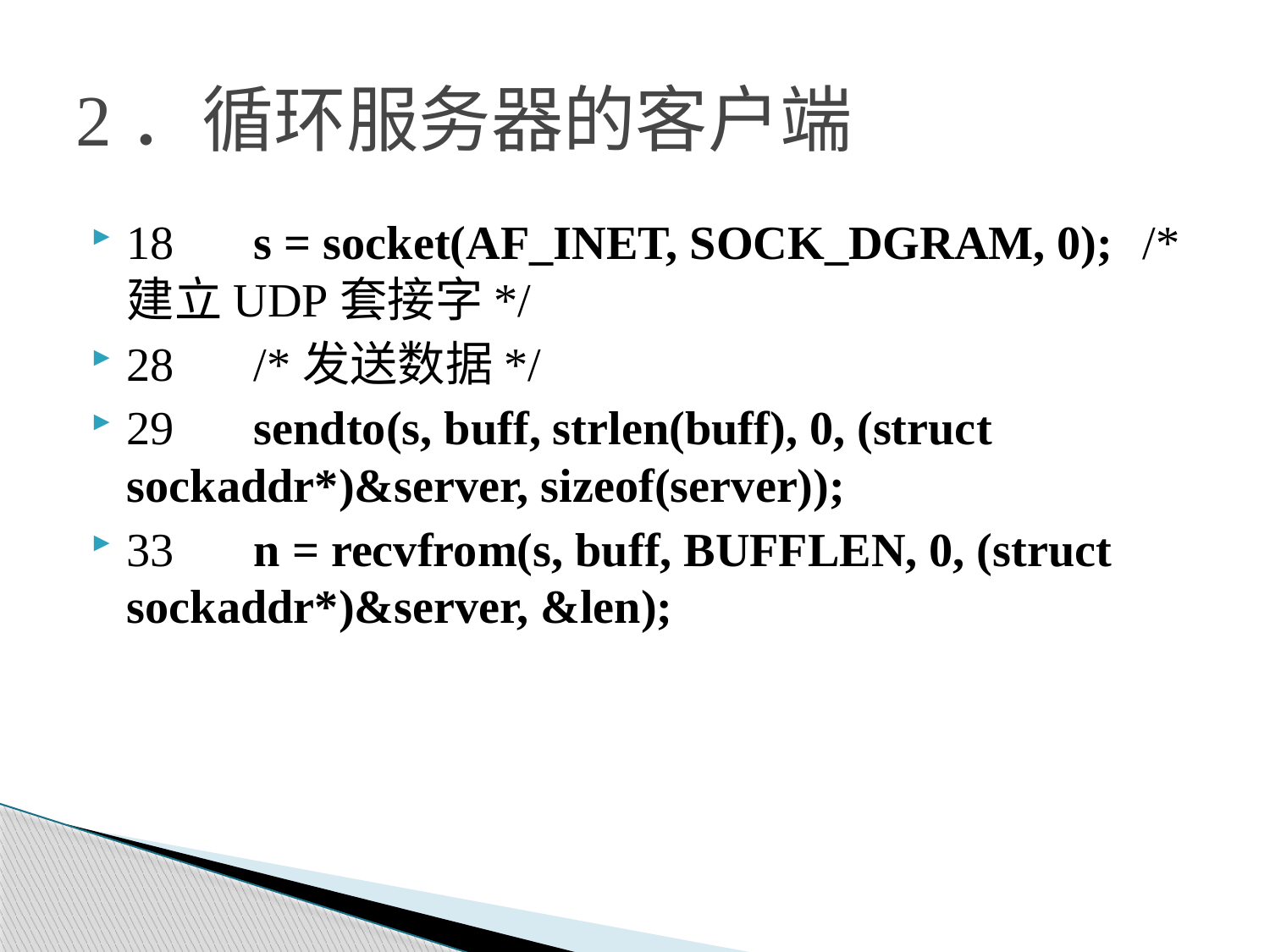

# 2．循环服务器的客户端
18	s = socket(AF_INET, SOCK_DGRAM, 0);	/*建立UDP套接字*/
28	/*发送数据*/
29	sendto(s, buff, strlen(buff), 0, (struct sockaddr*)&server, sizeof(server));
33	n = recvfrom(s, buff, BUFFLEN, 0, (struct sockaddr*)&server, &len);